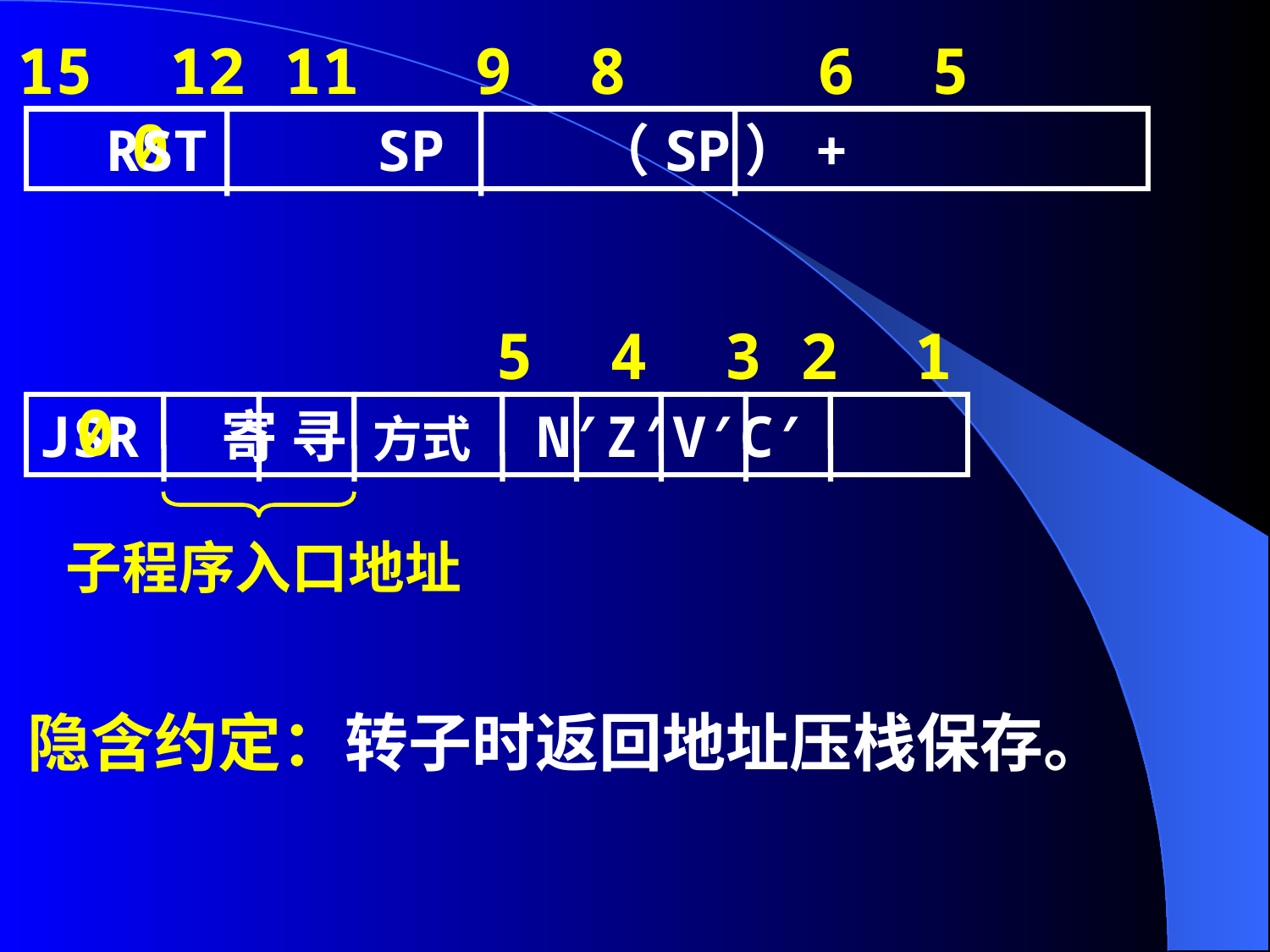

15  12 11   9  8     6  5         0
  RST     SP    （SP）+

            5  4  3 2  1  0
JSR  寄 寻  方式    N′Z′V′C′

子程序入口地址
隐含约定：转子时返回地址压栈保存。